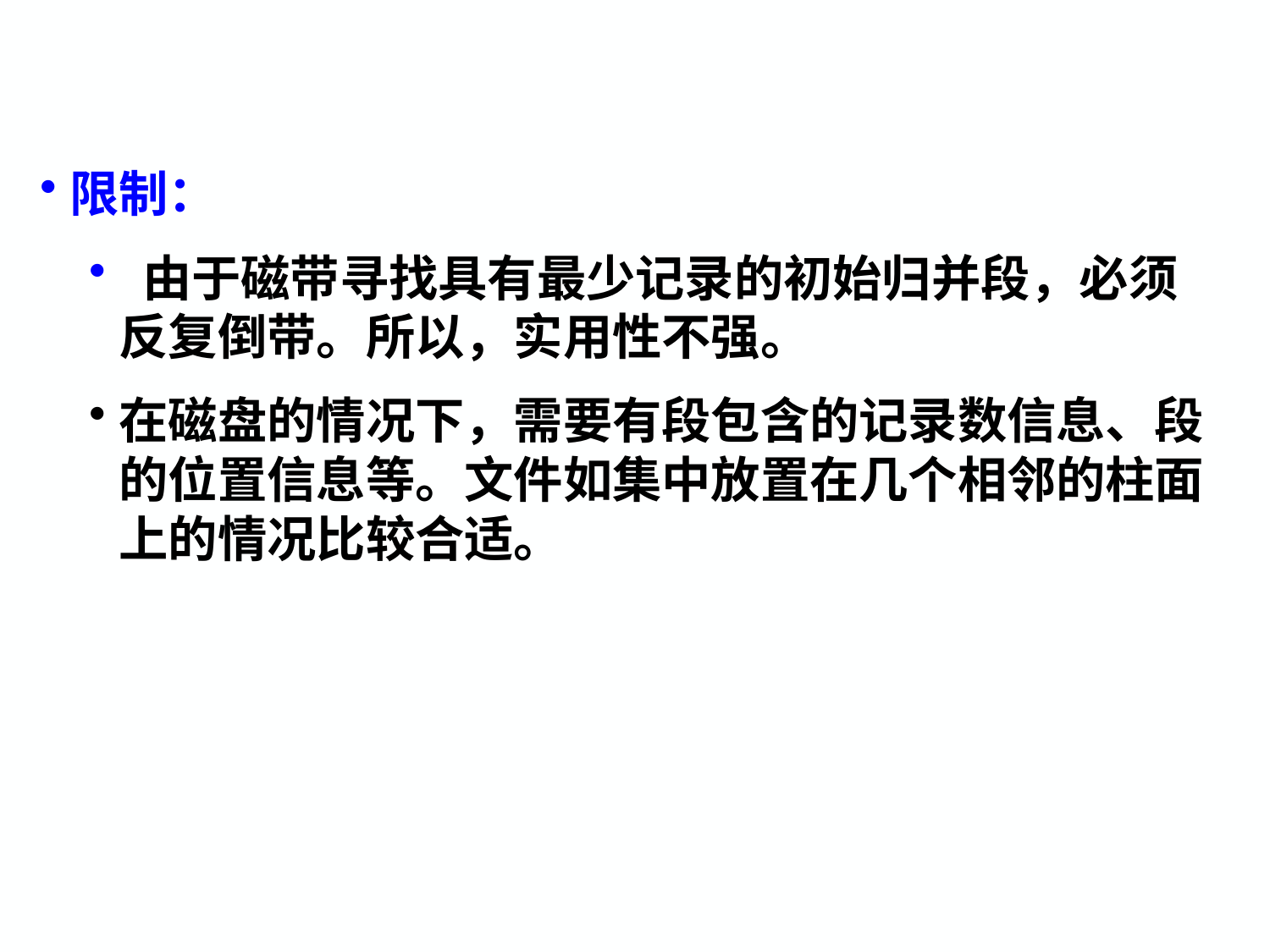

限制：
 由于磁带寻找具有最少记录的初始归并段，必须反复倒带。所以，实用性不强。
在磁盘的情况下，需要有段包含的记录数信息、段的位置信息等。文件如集中放置在几个相邻的柱面上的情况比较合适。